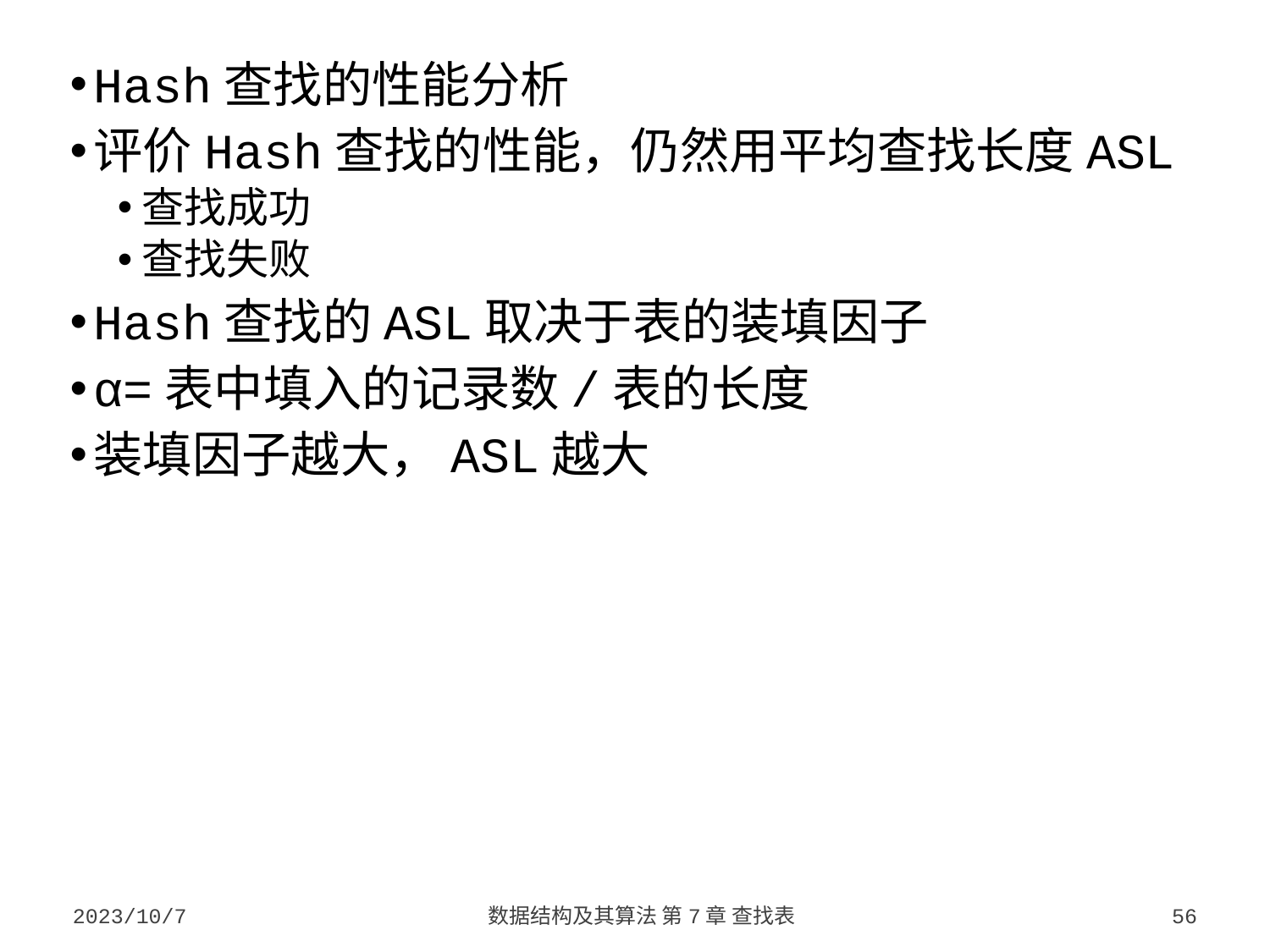

Hash查找的性能分析
评价Hash查找的性能，仍然用平均查找长度ASL
查找成功
查找失败
Hash查找的ASL取决于表的装填因子
α=表中填入的记录数/表的长度
装填因子越大，ASL越大
2023/10/7
数据结构及其算法 第7章 查找表
56